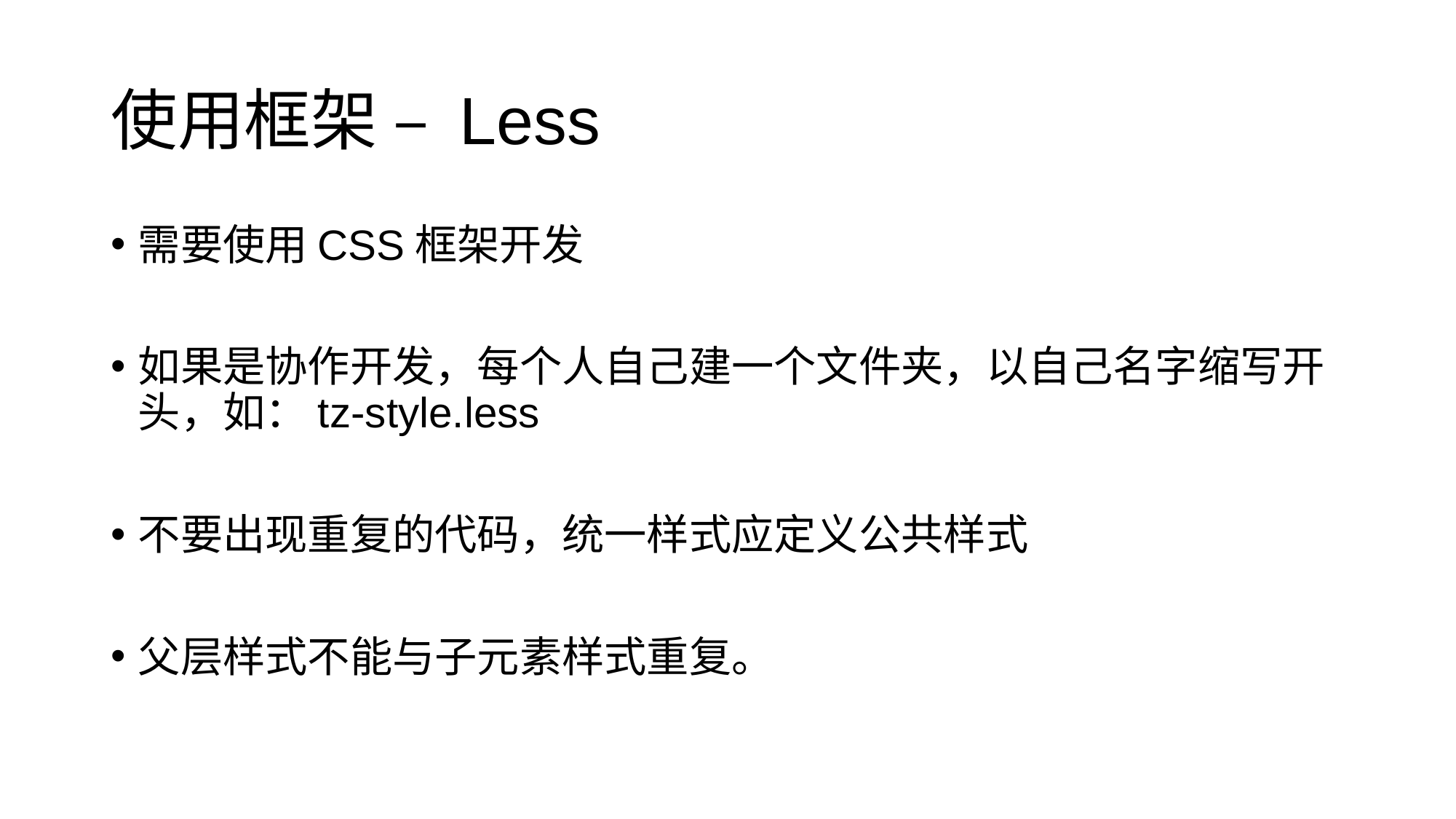

# 使用框架 – Less
需要使用CSS框架开发

如果是协作开发，每个人自己建一个文件夹，以自己名字缩写开头，如：tz-style.less

不要出现重复的代码，统一样式应定义公共样式

父层样式不能与子元素样式重复。